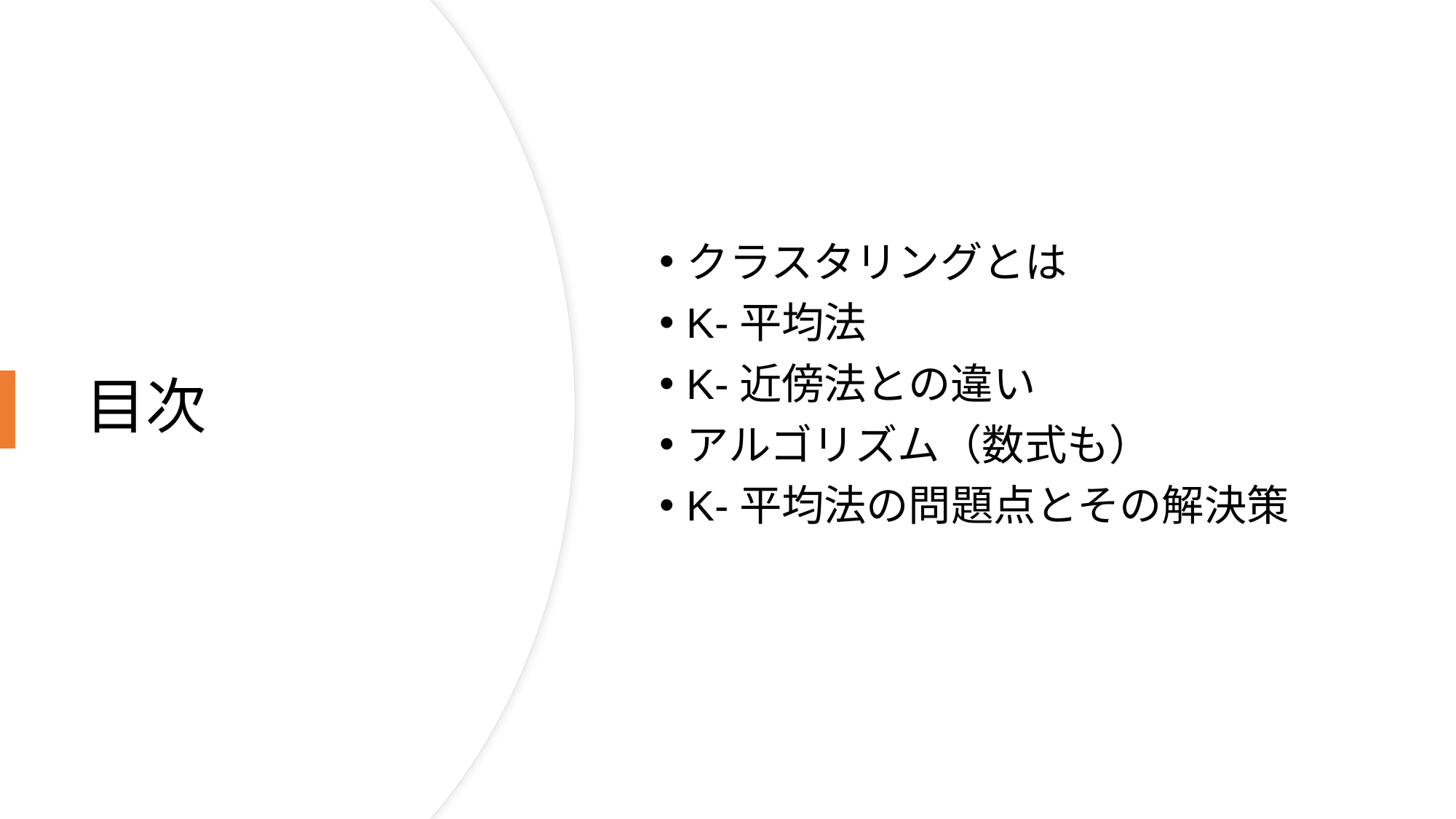

クラスタリングとは
K-平均法
K-近傍法との違い
アルゴリズム（数式も）
K-平均法の問題点とその解決策

# 目次